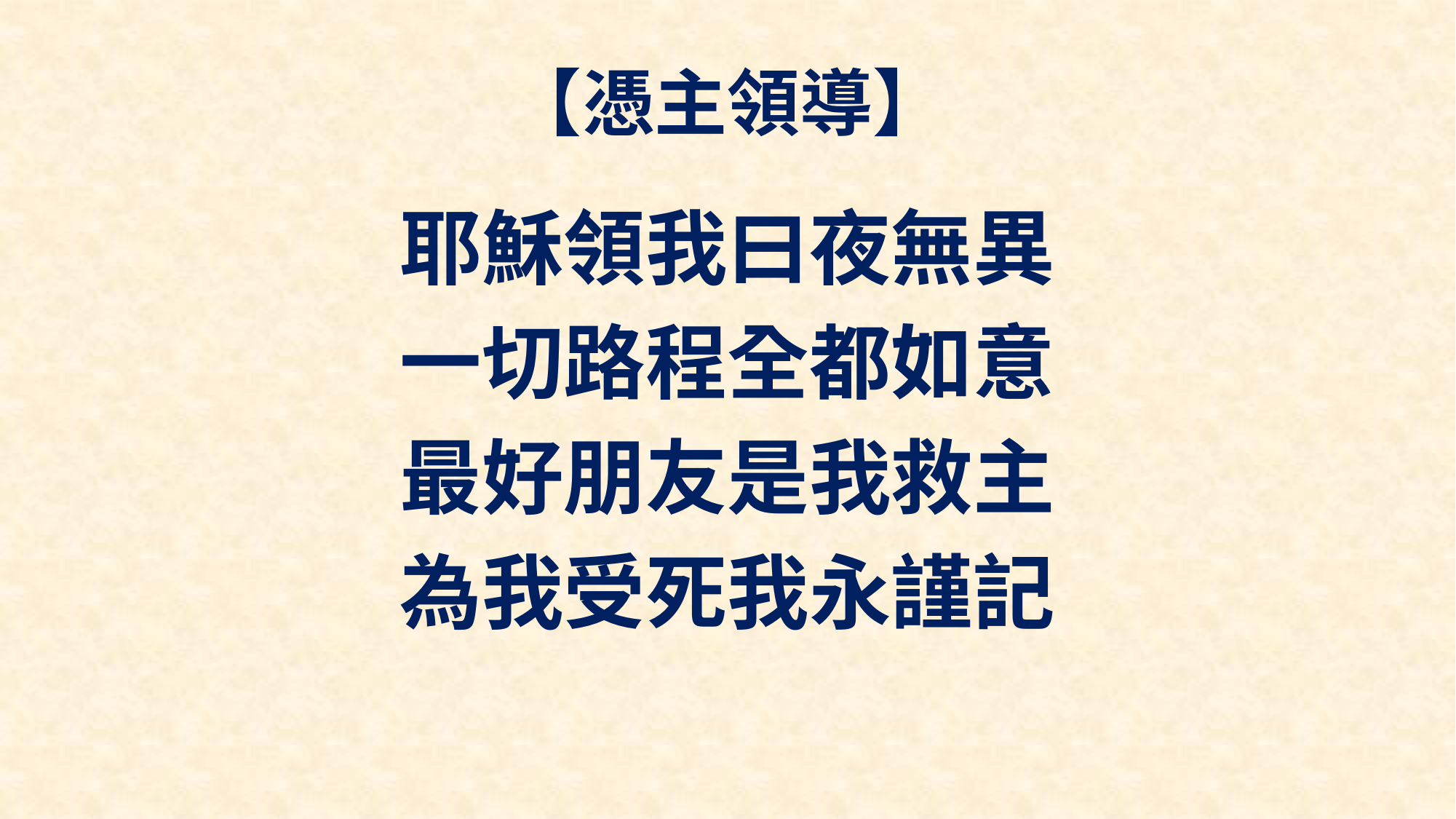

# 【憑主領導】
耶穌領我曰夜無異
一切路程全都如意
最好朋友是我救主
為我受死我永謹記